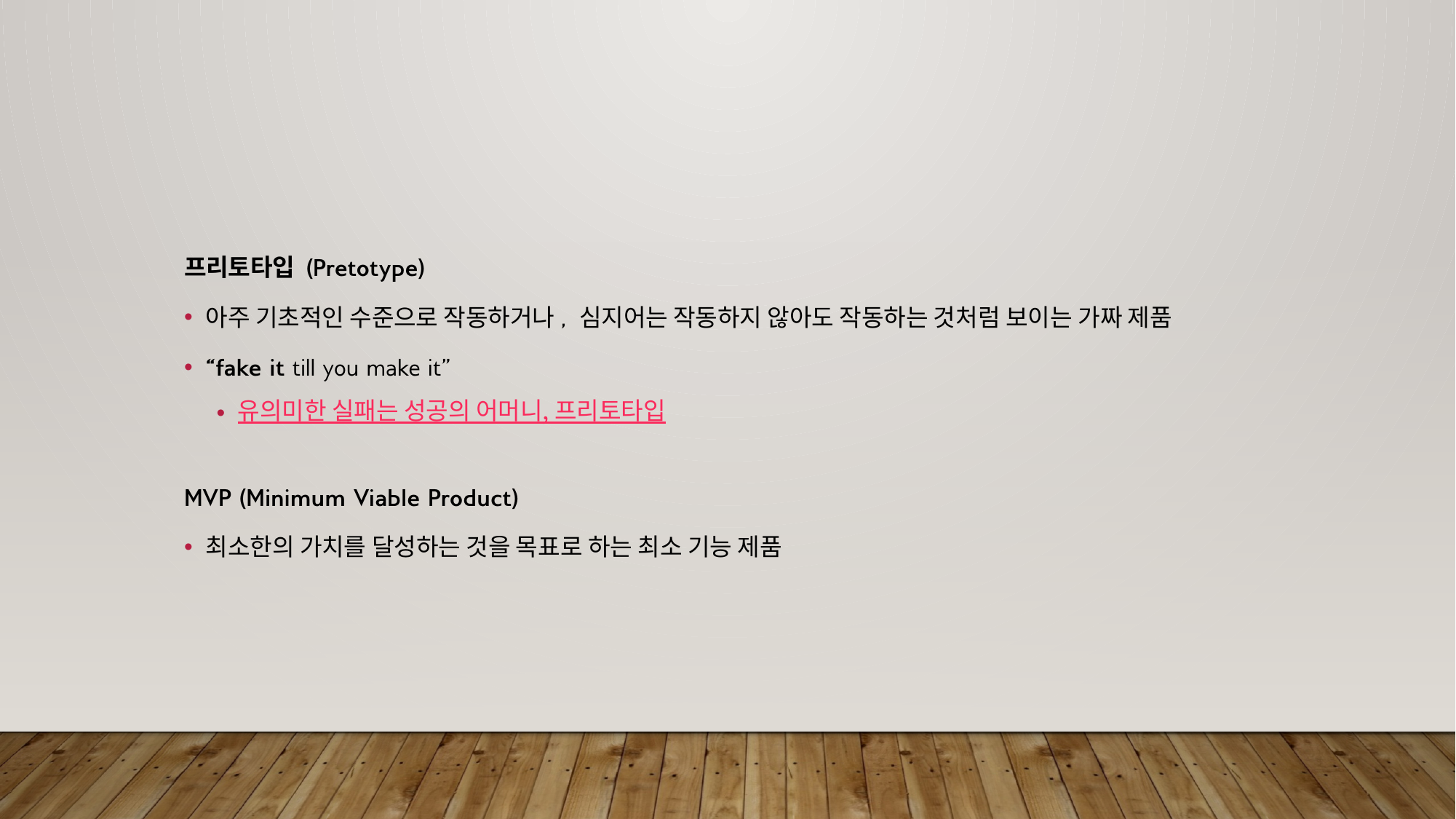

프리토타입 (Pretotype)
아주 기초적인 수준으로 작동하거나, 심지어는 작동하지 않아도 작동하는 것처럼 보이는 가짜 제품
“fake it till you make it”
유의미한 실패는 성공의 어머니, 프리토타입
MVP (Minimum Viable Product)
최소한의 가치를 달성하는 것을 목표로 하는 최소 기능 제품